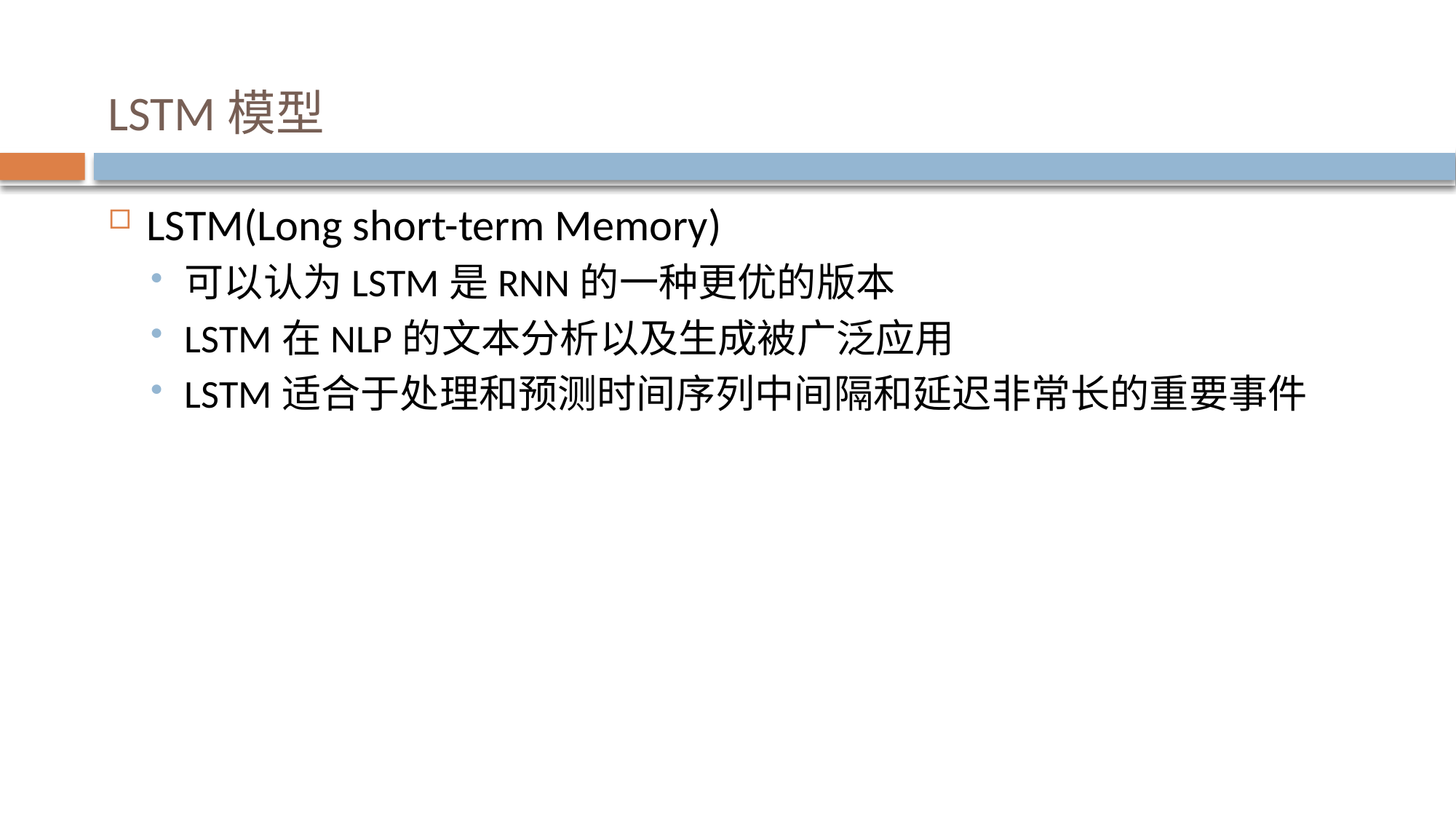

# LSTM模型
LSTM(Long short-term Memory)
可以认为LSTM是RNN的一种更优的版本
LSTM在NLP的文本分析以及生成被广泛应用
LSTM适合于处理和预测时间序列中间隔和延迟非常长的重要事件